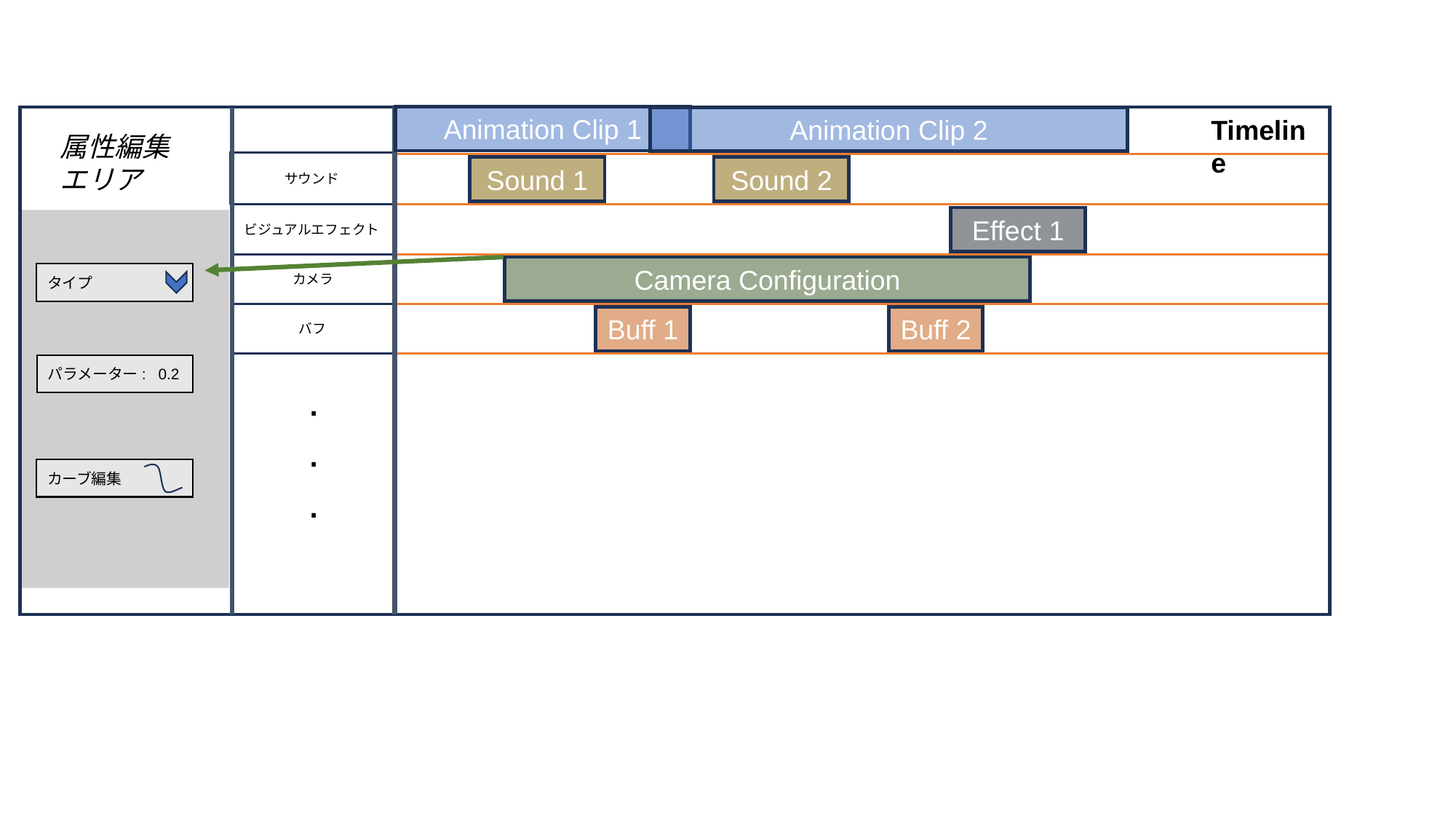

Animation Clip 1

Animation Clip 2
Timeline
属性編集エリア
サウンド
Sound 1
Sound 2
ビジュアルエフェクト
Effect 1

カメラ
Camera Configuration
タイプ

バフ
Buff 1
Buff 2
パラメーター:   0.2
.
.
.
カーブ編集